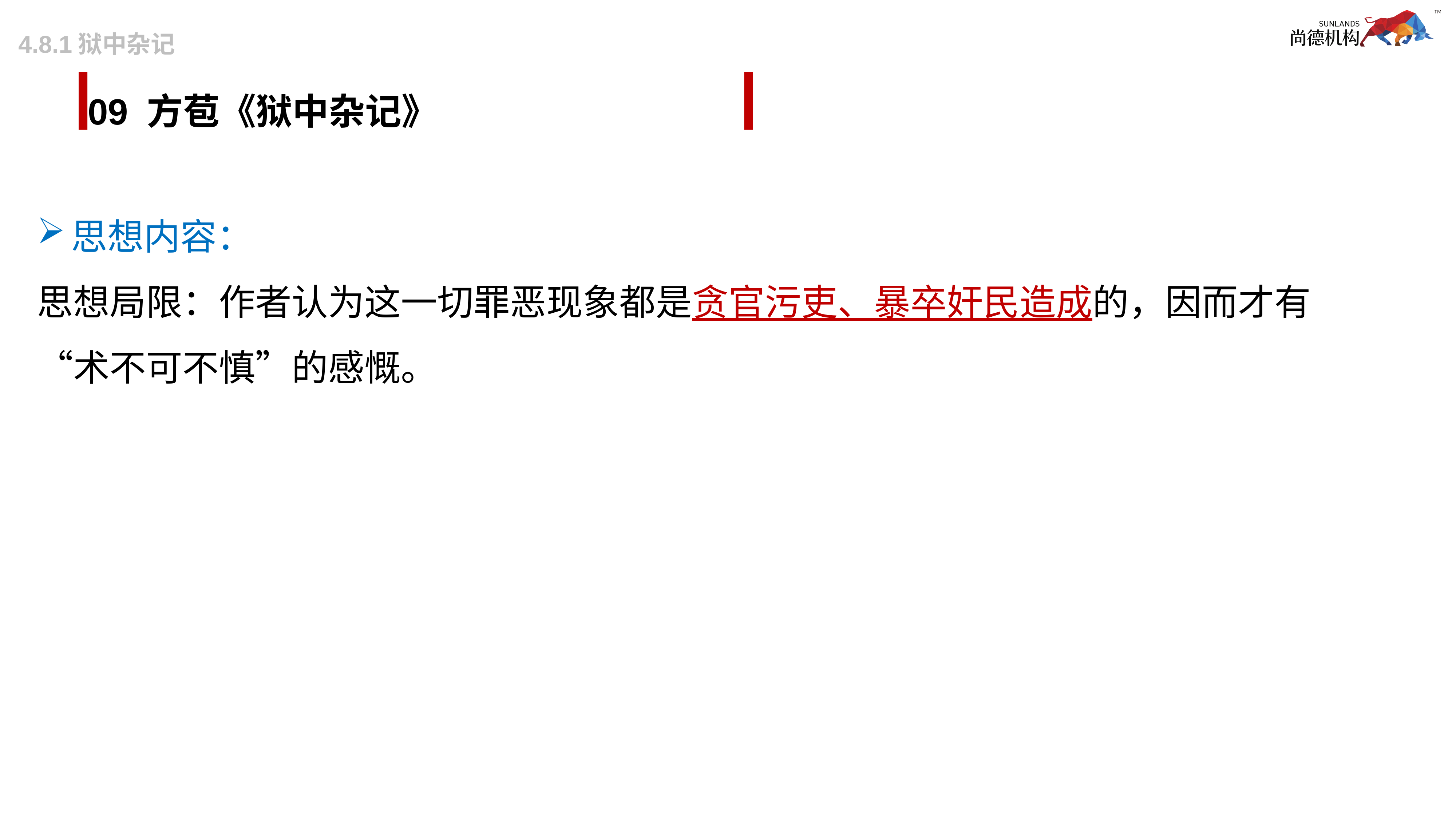

4.8.1狱中杂记
# 09 方苞《狱中杂记》
思想内容：
思想局限：作者认为这一切罪恶现象都是贪官污吏、暴卒奸民造成的，因而才有“术不可不慎”的感慨。